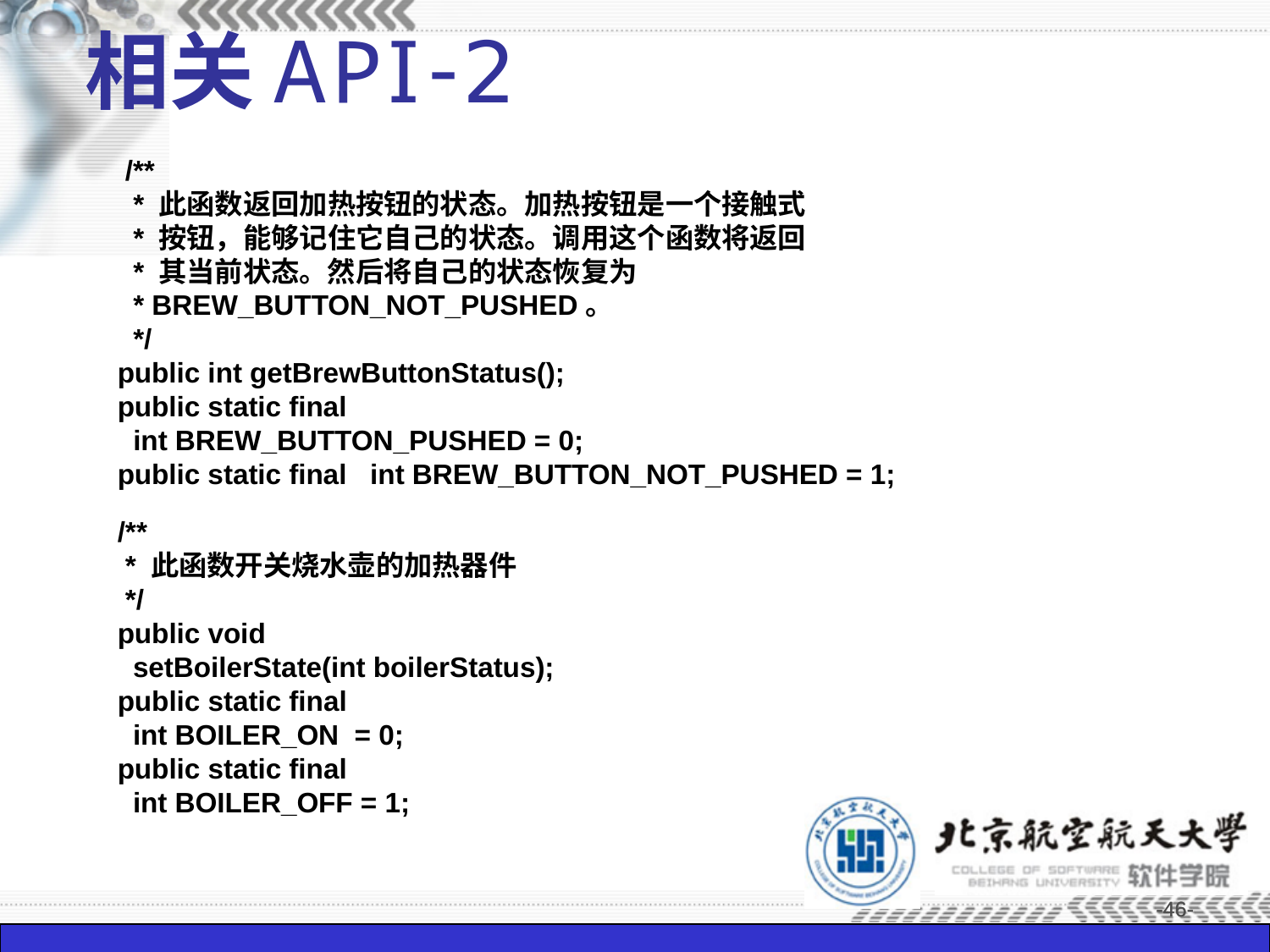

相关API-2
 /**
  * 此函数返回加热按钮的状态。加热按钮是一个接触式
  * 按钮，能够记住它自己的状态。调用这个函数将返回
  * 其当前状态。然后将自己的状态恢复为
  * BREW_BUTTON_NOT_PUSHED。
  */
public int getBrewButtonStatus();
public static final
  int BREW_BUTTON_PUSHED = 0;
public static final   int BREW_BUTTON_NOT_PUSHED = 1;
/**
 * 此函数开关烧水壶的加热器件
 */
public void
  setBoilerState(int boilerStatus);
public static final
  int BOILER_ON  = 0;
public static final
  int BOILER_OFF = 1;
-46-
-46-